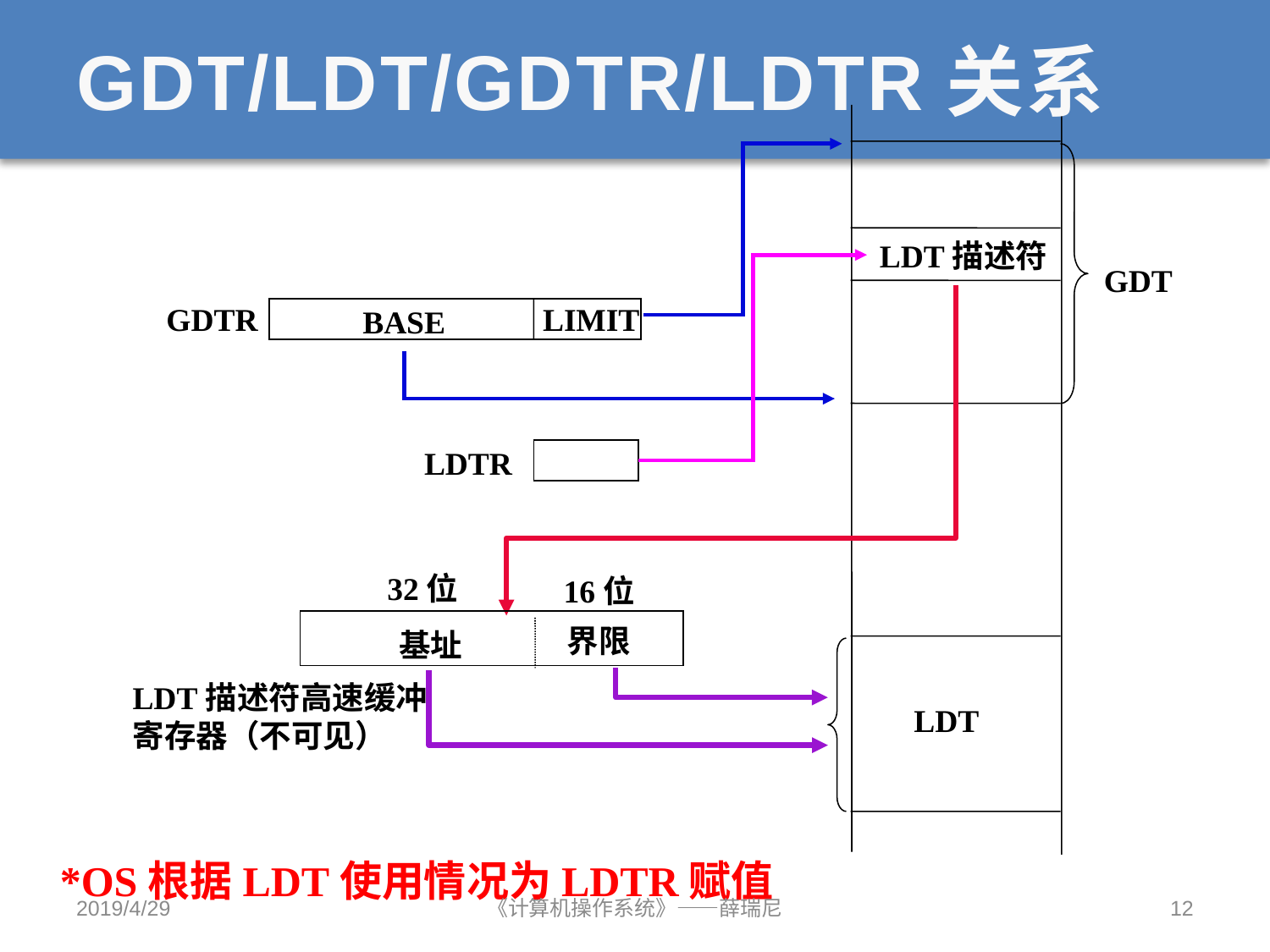

# GDT/LDT/GDTR/LDTR关系

LDT描述符
GDT

GDTR
LIMIT
BASE

LDTR

32位
16位

界限

基址

LDT描述符高速缓冲
寄存器（不可见）
LDT

*OS根据LDT使用情况为LDTR赋值
2019/4/29
《计算机操作系统》——薛瑞尼
12